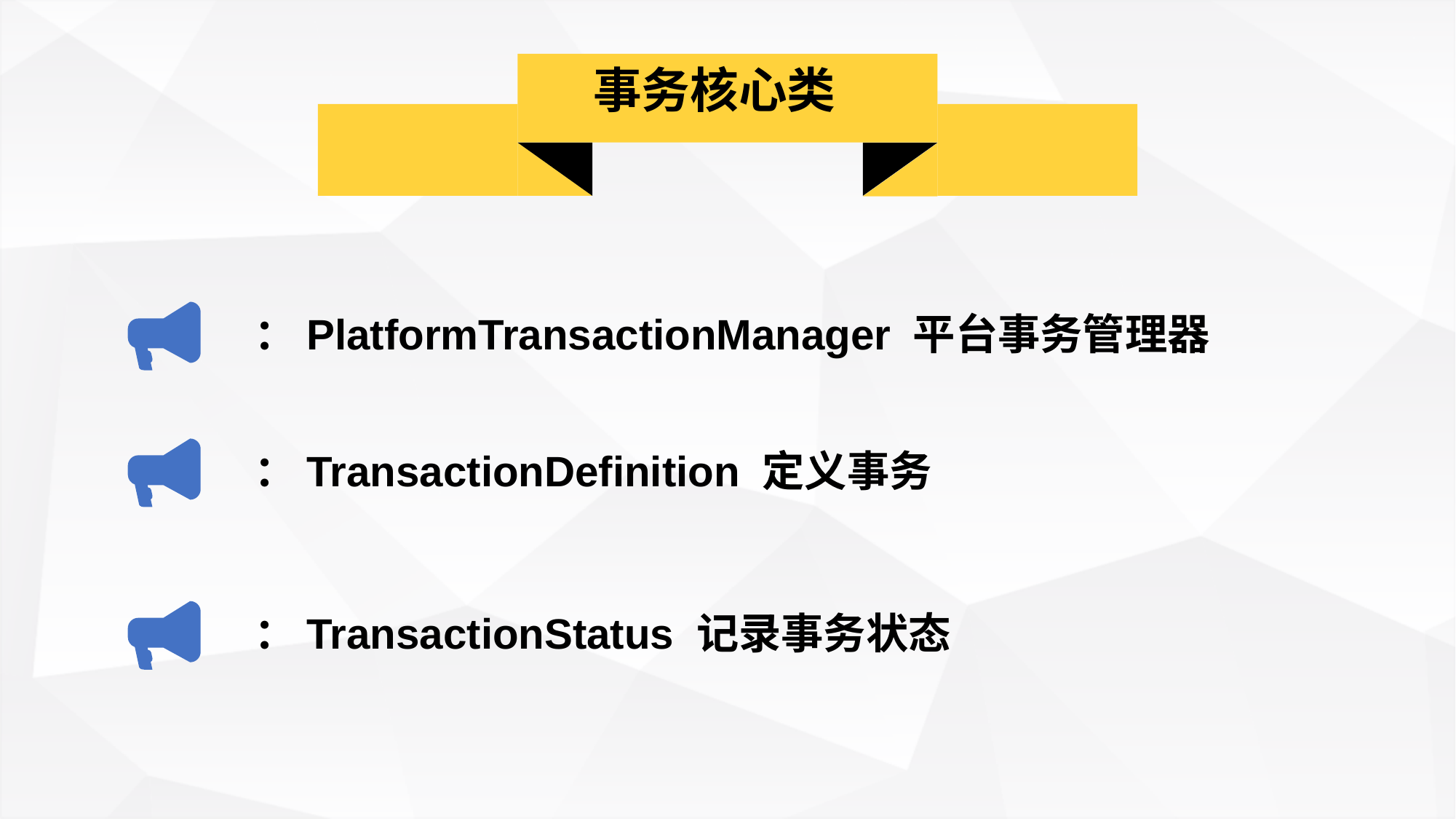

# 事务核心类

：PlatformTransactionManager 平台事务管理器

：TransactionDefinition 定义事务

：TransactionStatus 记录事务状态